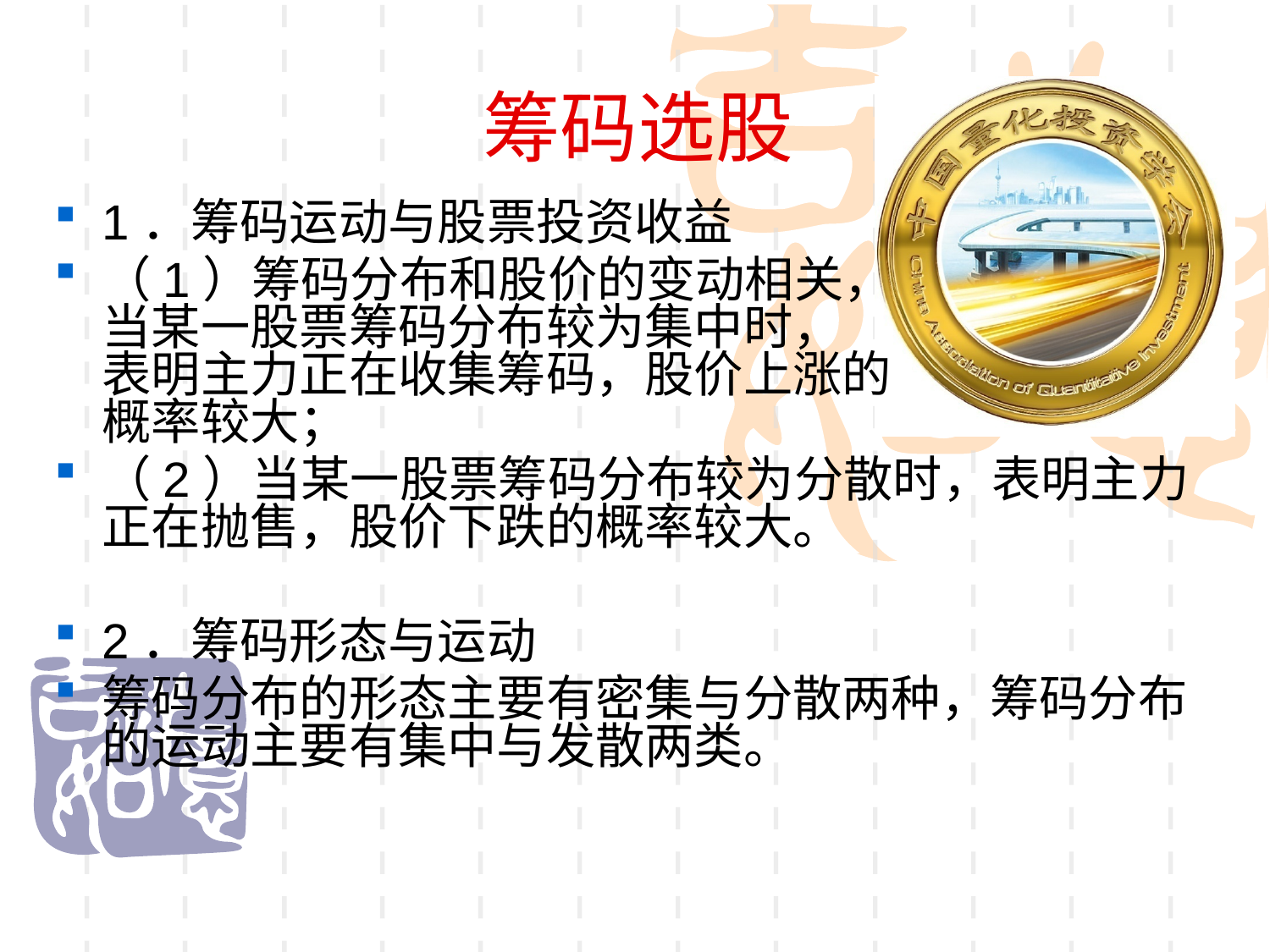

筹码选股
1．筹码运动与股票投资收益
（1）筹码分布和股价的变动相关，
当某一股票筹码分布较为集中时，
表明主力正在收集筹码，股价上涨的
概率较大；
（2）当某一股票筹码分布较为分散时，表明主力正在抛售，股价下跌的概率较大。

2．筹码形态与运动
筹码分布的形态主要有密集与分散两种，筹码分布的运动主要有集中与发散两类。